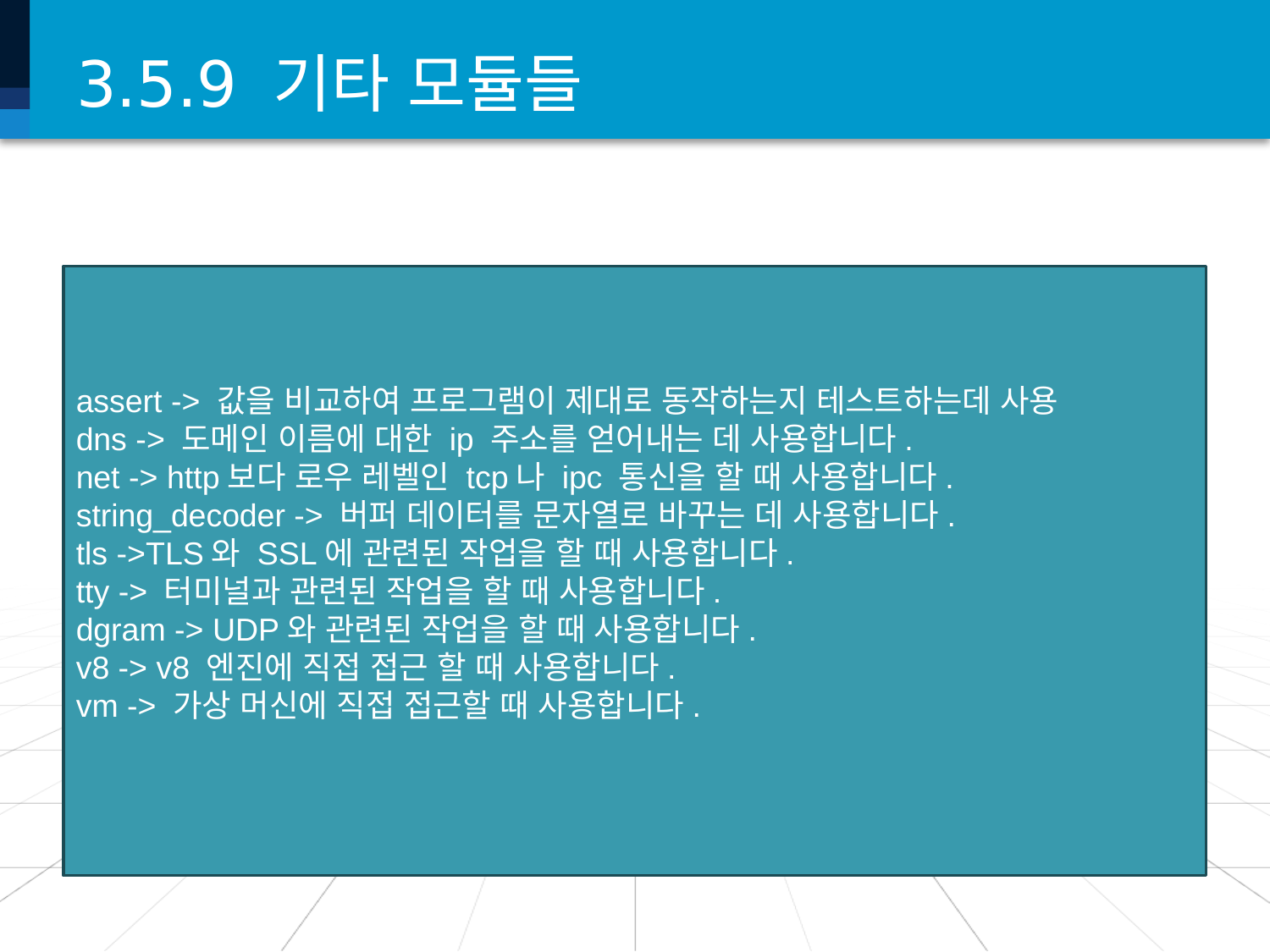

# 3.5.9 기타 모듈들
assert -> 값을 비교하여 프로그램이 제대로 동작하는지 테스트하는데 사용
dns -> 도메인 이름에 대한 ip 주소를 얻어내는 데 사용합니다.
net -> http보다 로우 레벨인 tcp나 ipc 통신을 할 때 사용합니다.
string_decoder -> 버퍼 데이터를 문자열로 바꾸는 데 사용합니다.
tls ->TLS와 SSL에 관련된 작업을 할 때 사용합니다.
tty -> 터미널과 관련된 작업을 할 때 사용합니다.
dgram -> UDP와 관련된 작업을 할 때 사용합니다.
v8 -> v8 엔진에 직접 접근 할 때 사용합니다.
vm -> 가상 머신에 직접 접근할 때 사용합니다.